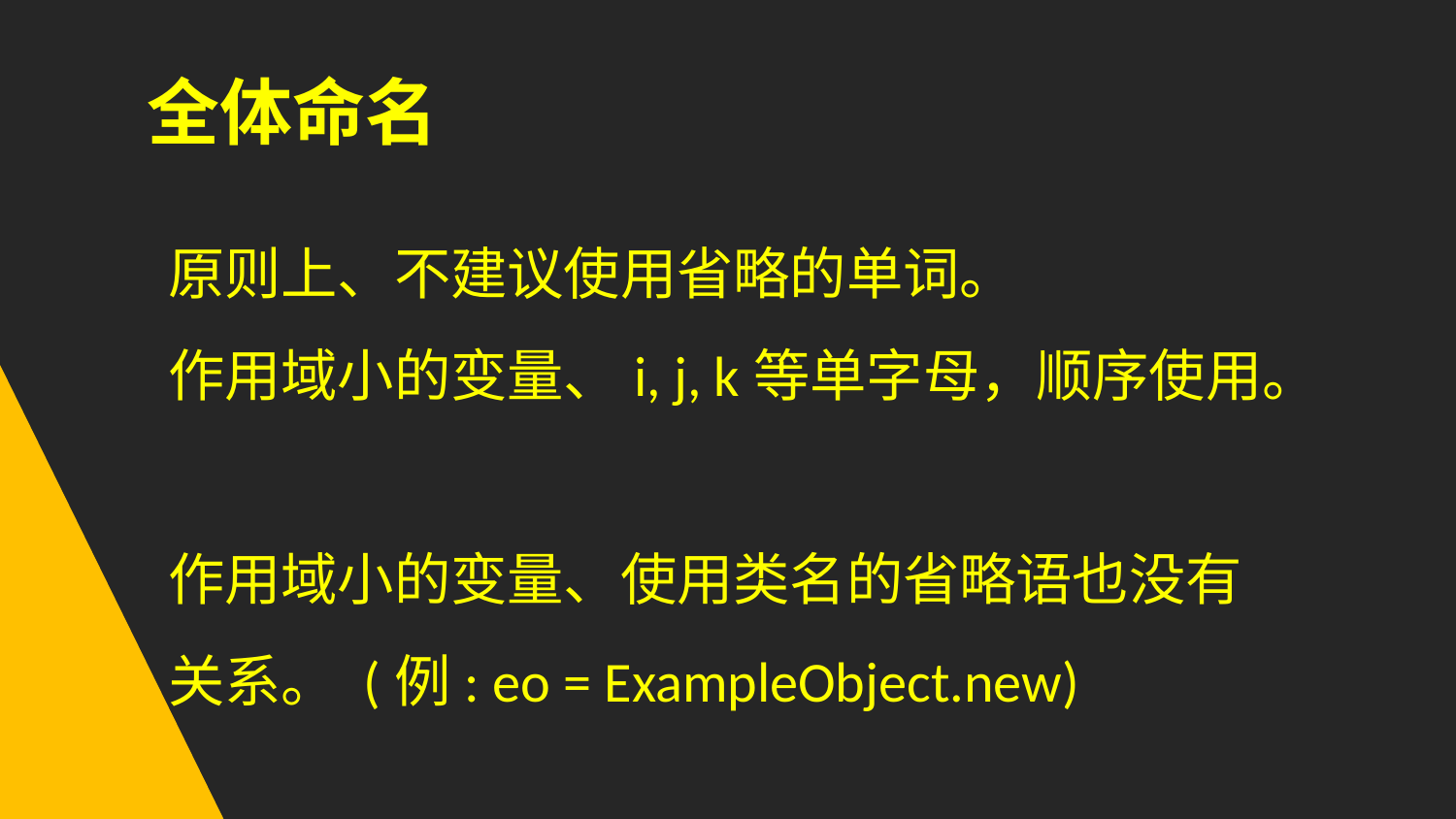

全体命名
原则上、不建议使用省略的单词。
作用域小的变量、i, j, k等单字母，顺序使用。
作用域小的变量、使用类名的省略语也没有关系。 (例: eo = ExampleObject.new)